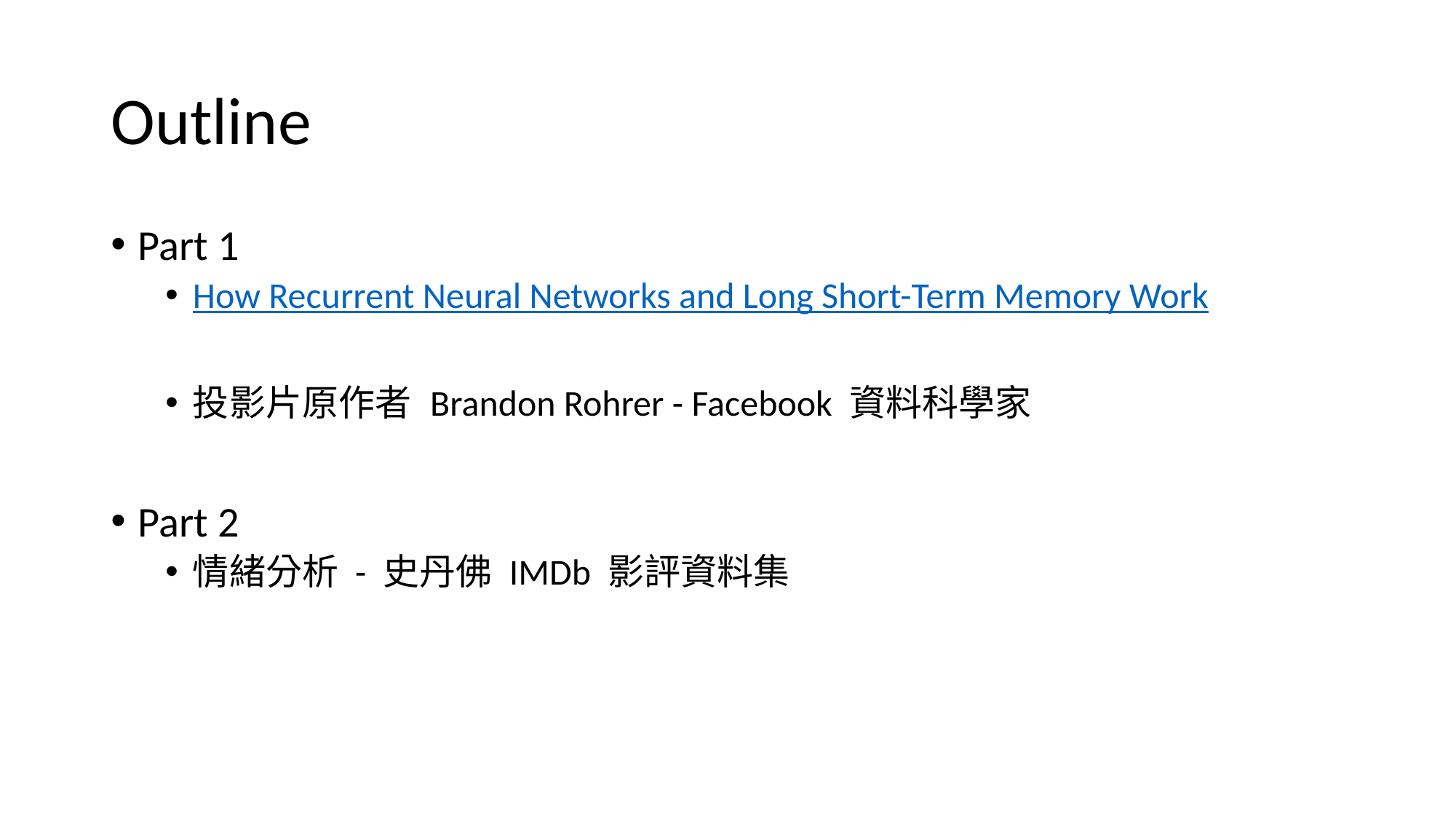

# Outline
Part 1
How Recurrent Neural Networks and Long Short-Term Memory Work

投影片原作者 Brandon Rohrer - Facebook 資料科學家

Part 2
情緒分析 - 史丹佛 IMDb 影評資料集